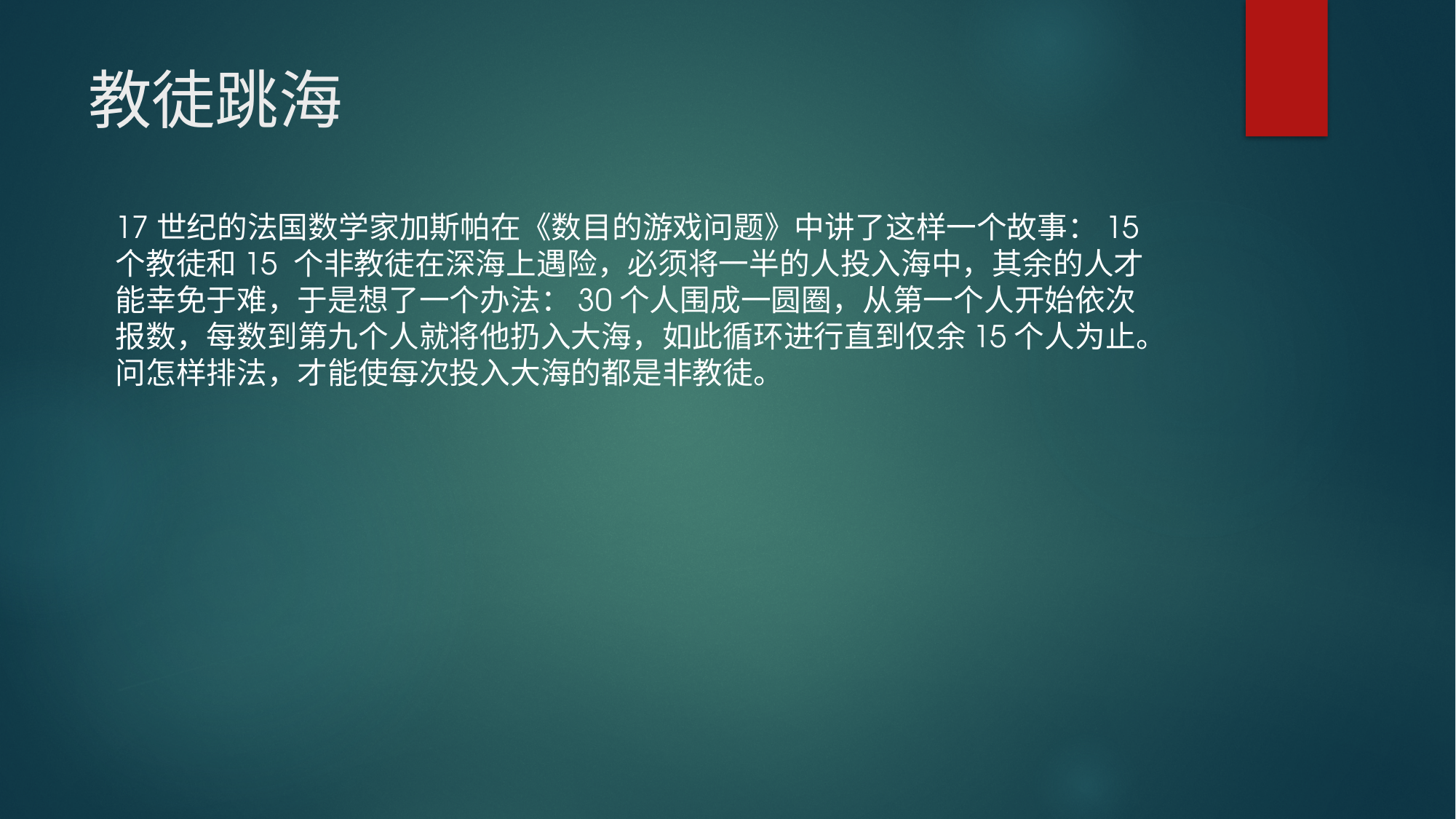

# 教徒跳海
17世纪的法国数学家加斯帕在《数目的游戏问题》中讲了这样一个故事：15个教徒和15 个非教徒在深海上遇险，必须将一半的人投入海中，其余的人才能幸免于难，于是想了一个办法：30个人围成一圆圈，从第一个人开始依次报数，每数到第九个人就将他扔入大海，如此循环进行直到仅余15个人为止。问怎样排法，才能使每次投入大海的都是非教徒。